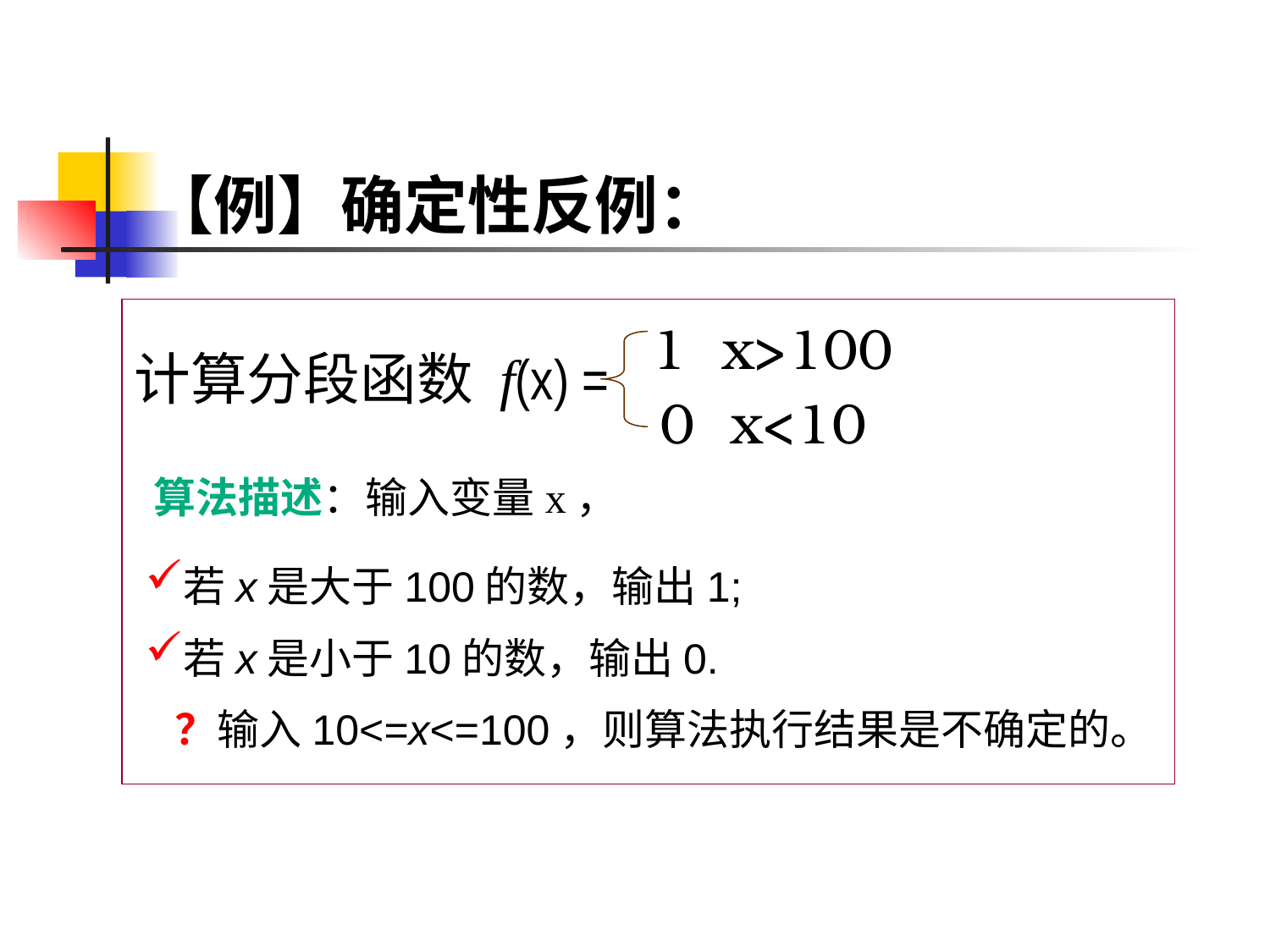

# 【例】确定性反例：

计算分段函数 f(x) =

 算法描述：输入变量x，

  1  x>100
 0  x<10

若x是大于100的数，输出1;
若x是小于10的数，输出0.
？输入10<=x<=100，则算法执行结果是不确定的。